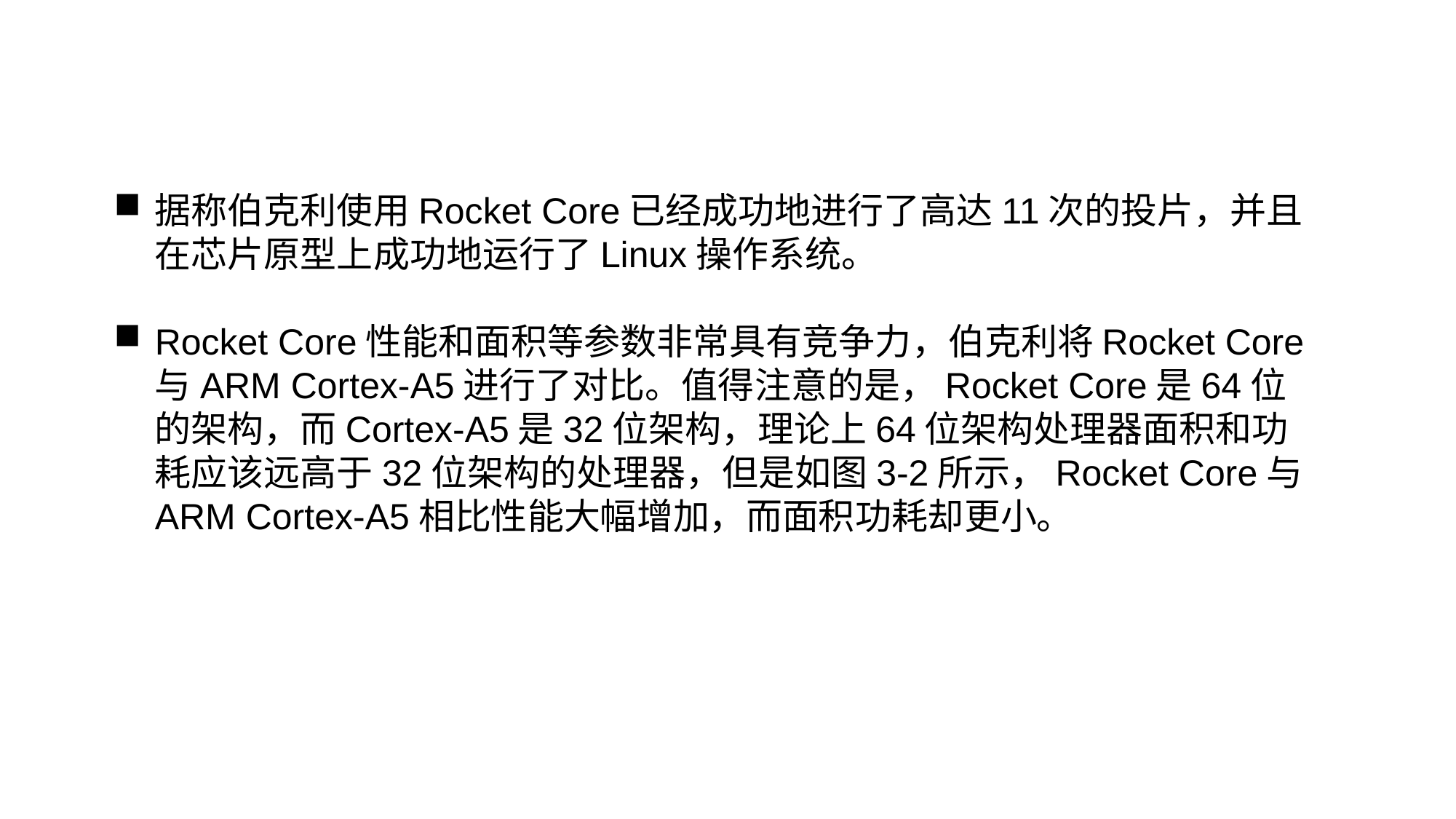

据称伯克利使用Rocket Core已经成功地进行了高达11次的投片，并且在芯片原型上成功地运行了Linux操作系统。

Rocket Core性能和面积等参数非常具有竞争力，伯克利将Rocket Core与ARM Cortex-A5进行了对比。值得注意的是，Rocket Core是64位的架构，而Cortex-A5是32位架构，理论上64位架构处理器面积和功耗应该远高于32位架构的处理器，但是如图3-2所示，Rocket Core与ARM Cortex-A5相比性能大幅增加，而面积功耗却更小。